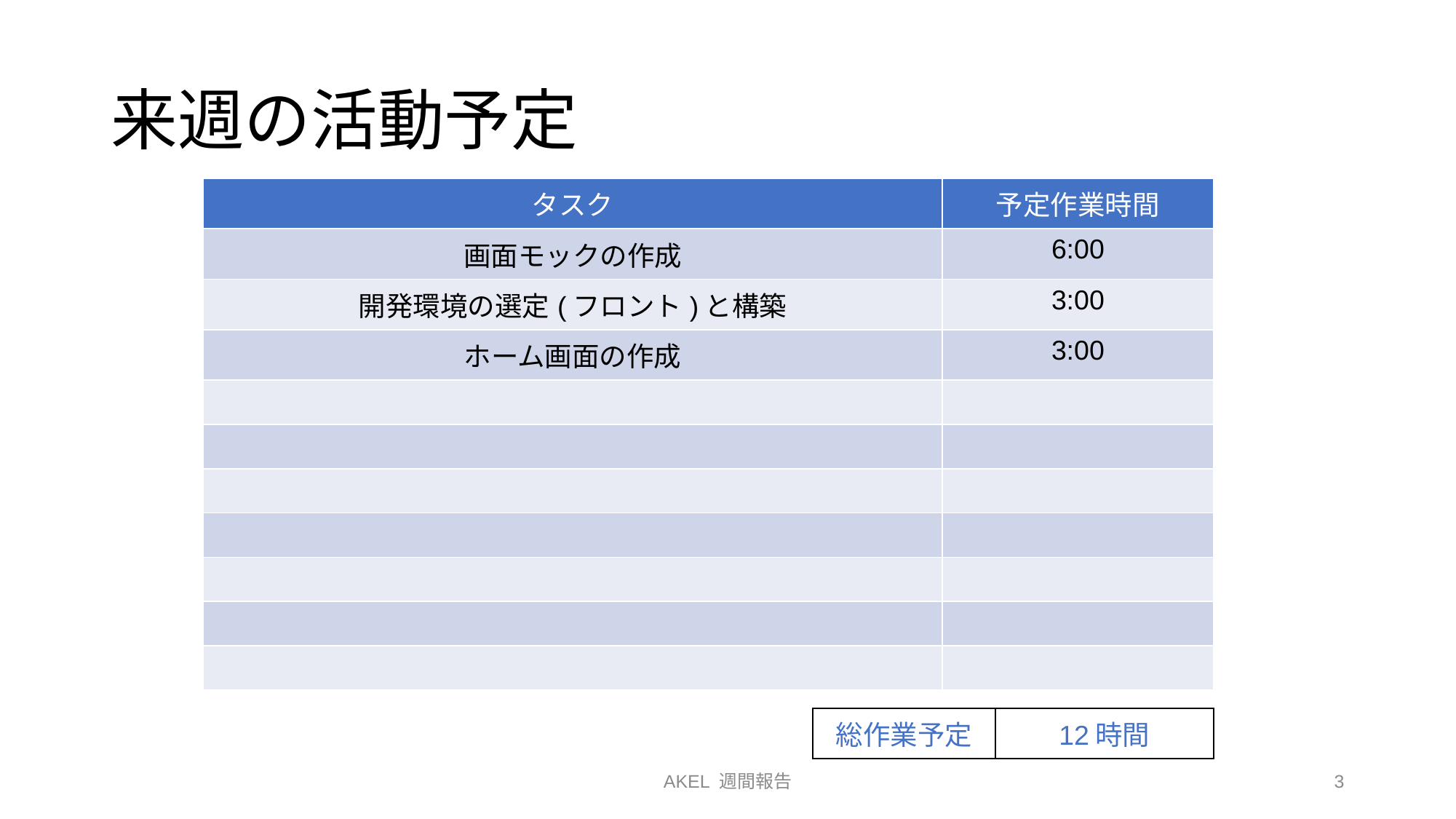

# 来週の活動予定
| タスク | 予定作業時間 |
| --- | --- |
| 画面モックの作成 | 6:00 |
| 開発環境の選定(フロント)と構築 | 3:00 |
| ホーム画面の作成 | 3:00 |
|  |  |
|  |  |
|  |  |
|  |  |
|  |  |
|  |  |
|  |  |
| 総作業予定 | 12時間 |
| --- | --- |
AKEL 週間報告
3